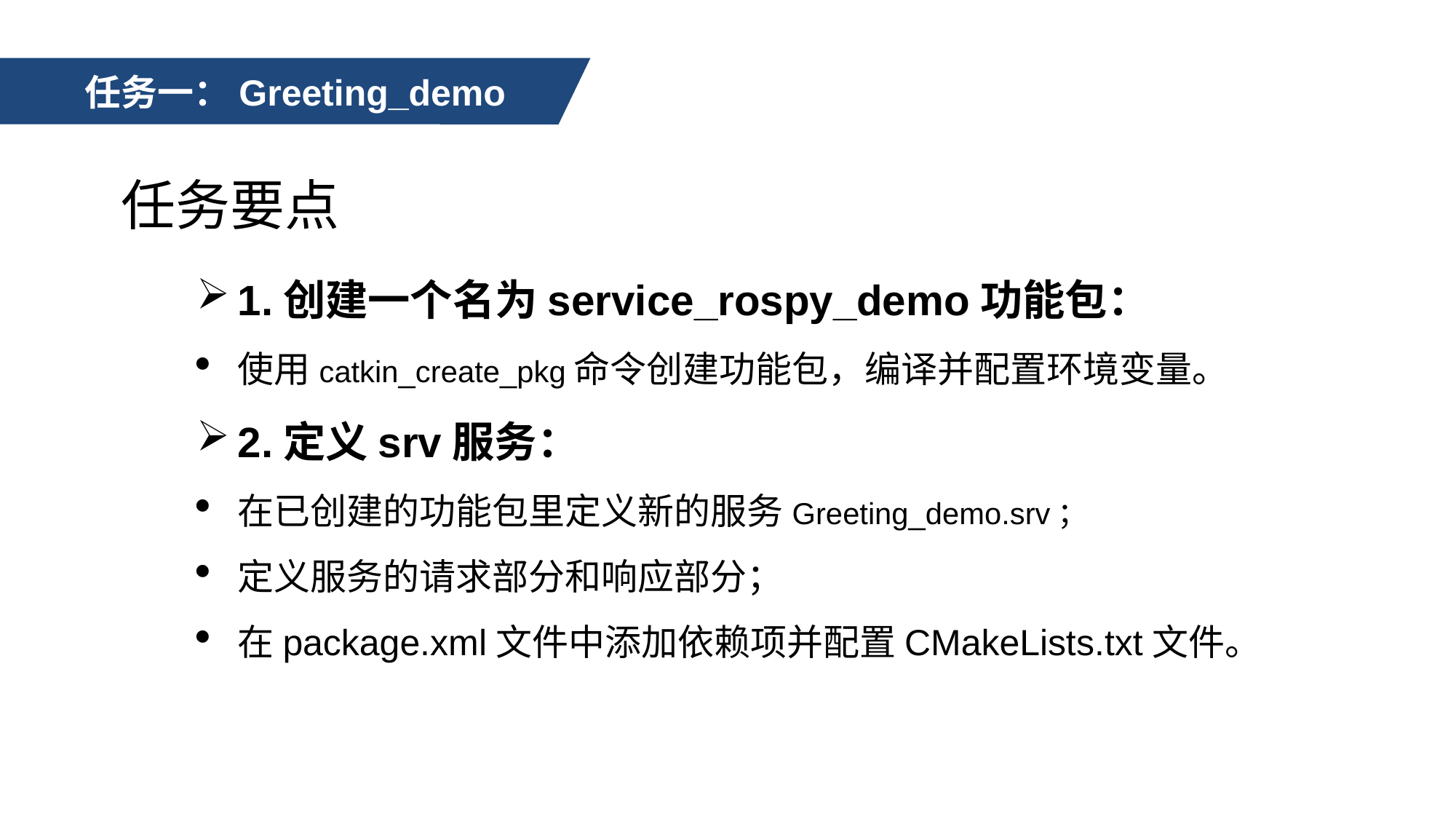

任务一：Greeting_demo
任务要点
1.创建一个名为service_rospy_demo功能包：
使用catkin_create_pkg命令创建功能包，编译并配置环境变量。
2.定义srv服务：
在已创建的功能包里定义新的服务Greeting_demo.srv；
定义服务的请求部分和响应部分；
在package.xml文件中添加依赖项并配置CMakeLists.txt文件。